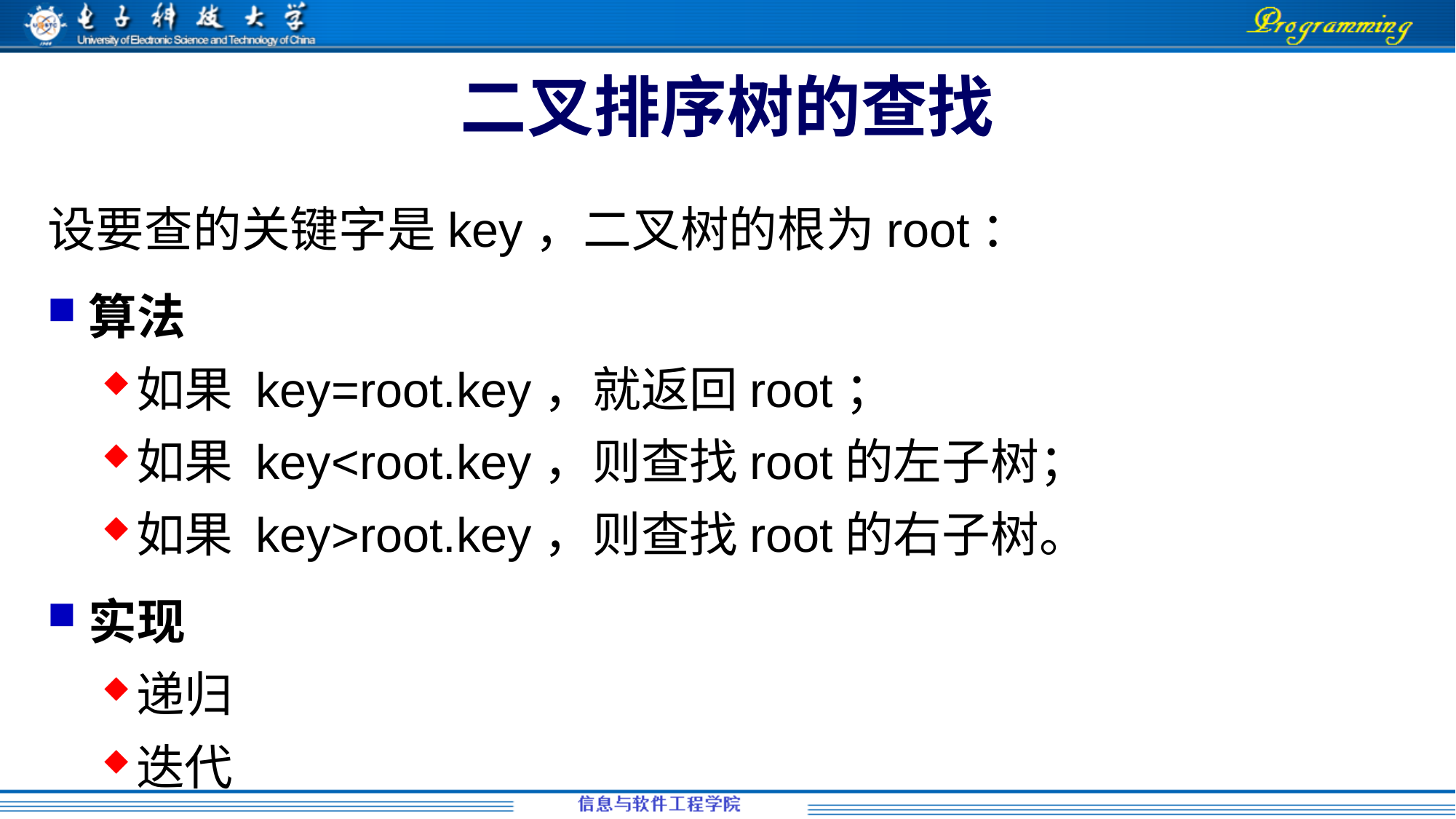

# 二叉排序树的查找
设要查的关键字是key，二叉树的根为root：
算法
如果 key=root.key，就返回root；
如果 key<root.key，则查找root的左子树；
如果 key>root.key，则查找root的右子树。
实现
递归
迭代